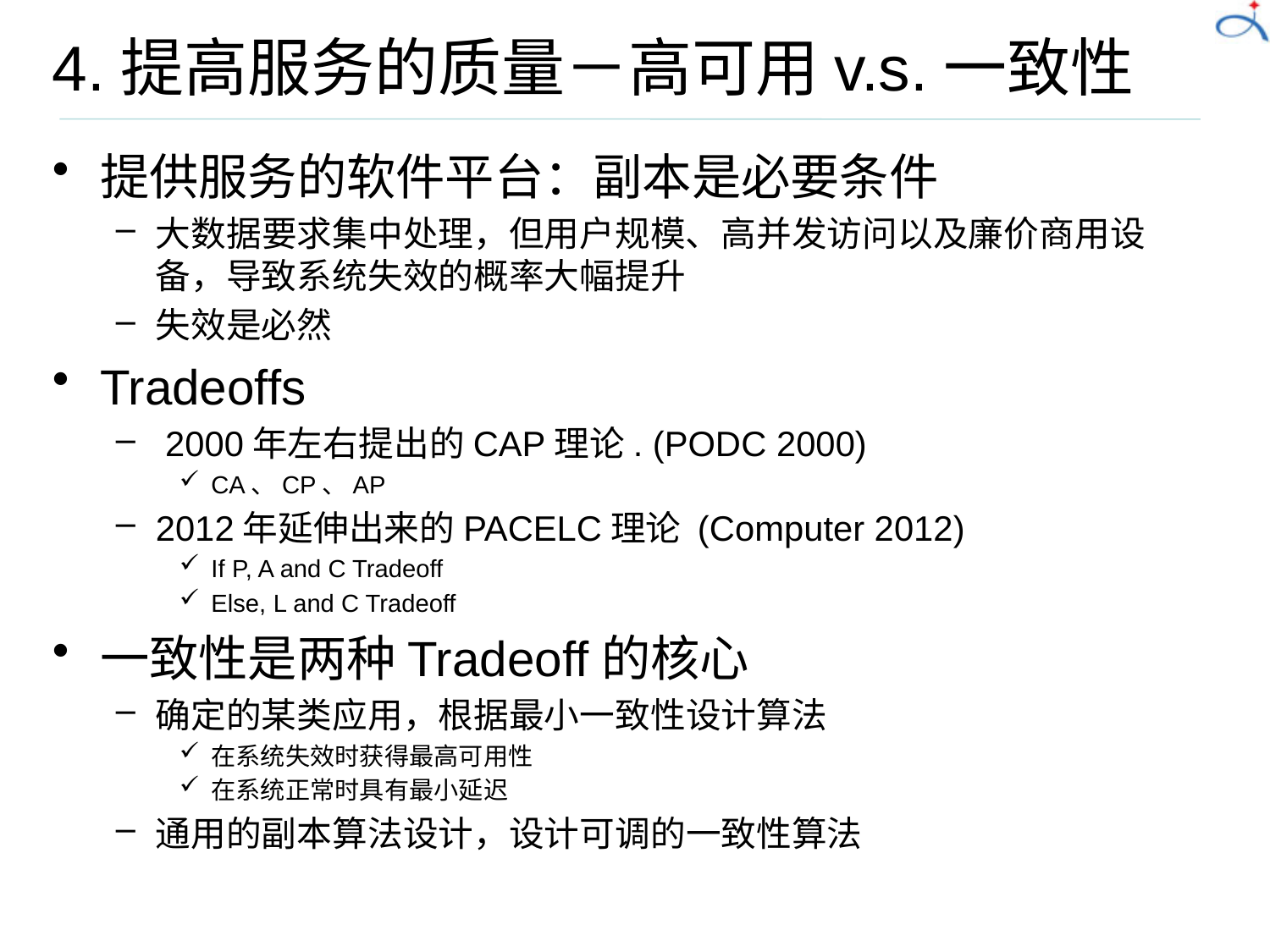

# 4.提高服务的质量－高可用v.s.一致性
提供服务的软件平台：副本是必要条件
大数据要求集中处理，但用户规模、高并发访问以及廉价商用设备，导致系统失效的概率大幅提升
失效是必然
Tradeoffs
 2000年左右提出的CAP理论. (PODC 2000)
CA、CP、AP
2012年延伸出来的PACELC理论 (Computer 2012)
If P, A and C Tradeoff
Else, L and C Tradeoff
一致性是两种Tradeoff的核心
确定的某类应用，根据最小一致性设计算法
在系统失效时获得最高可用性
在系统正常时具有最小延迟
通用的副本算法设计，设计可调的一致性算法